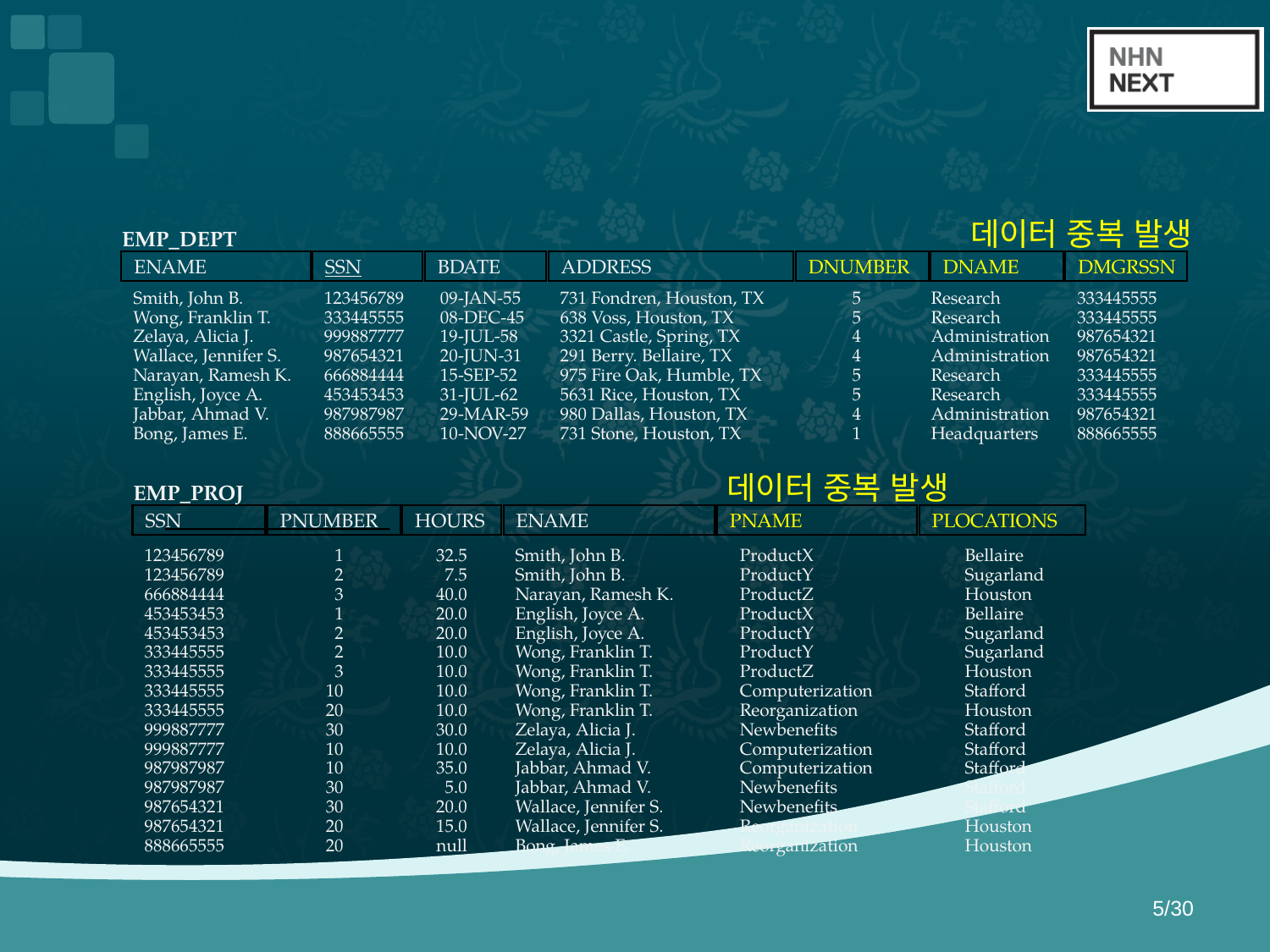

#
데이터 중복 발생
EMP_DEPT
ENAME
SSN
BDATE
ADDRESS
DNUMBER
DNAME
DMGRSSN
Smith, John B.
Wong, Franklin T.
Zelaya, Alicia J.
Wallace, Jennifer S.
Narayan, Ramesh K.
English, Joyce A.
Jabbar, Ahmad V.
Bong, James E.
123456789
333445555
999887777
987654321
666884444
453453453
987987987
888665555
09-JAN-55
08-DEC-45
19-JUL-58
20-JUN-31
15-SEP-52
31-JUL-62
29-MAR-59
10-NOV-27
731 Fondren, Houston, TX
638 Voss, Houston, TX
3321 Castle, Spring, TX
291 Berry. Bellaire, TX
975 Fire Oak, Humble, TX
5631 Rice, Houston, TX
980 Dallas, Houston, TX
731 Stone, Houston, TX
5
5
4
4
5
5
4
1
Research
Research
Administration
Administration
Research
Research
Administration
Headquarters
333445555
333445555
987654321
987654321
333445555
333445555
987654321
888665555
EMP_PROJ
SSN
PNUMBER
HOURS
ENAME
PNAME
PLOCATIONS

123456789
123456789
666884444
453453453
453453453
333445555
333445555
333445555
333445555
999887777
999887777
987987987
987987987
987654321
987654321
888665555
1
2
3
1
2
2
3
10
20
30
10
10
30
30
20
20
32.5
7.5
40.0
20.0
20.0
10.0
10.0
10.0
10.0
30.0
10.0
35.0
5.0
20.0
15.0
null
Smith, John B.
Smith, John B.
Narayan, Ramesh K.
English, Joyce A.
English, Joyce A.
Wong, Franklin T.
Wong, Franklin T.
Wong, Franklin T.
Wong, Franklin T.
Zelaya, Alicia J.
Zelaya, Alicia J.
Jabbar, Ahmad V.
Jabbar, Ahmad V.
Wallace, Jennifer S.
Wallace, Jennifer S.
Bong, James E.
ProductX
ProductY
ProductZ
ProductX
ProductY
ProductY
ProductZ
Computerization
Reorganization
Newbenefits
Computerization
Computerization
Newbenefits
Newbenefits
Reorganization
Reorganization
Bellaire
Sugarland
Houston
Bellaire
Sugarland
Sugarland
Houston
Stafford
Houston
Stafford
Stafford
Stafford
Stafford
Stafford
Houston
Houston
데이터 중복 발생
5/30